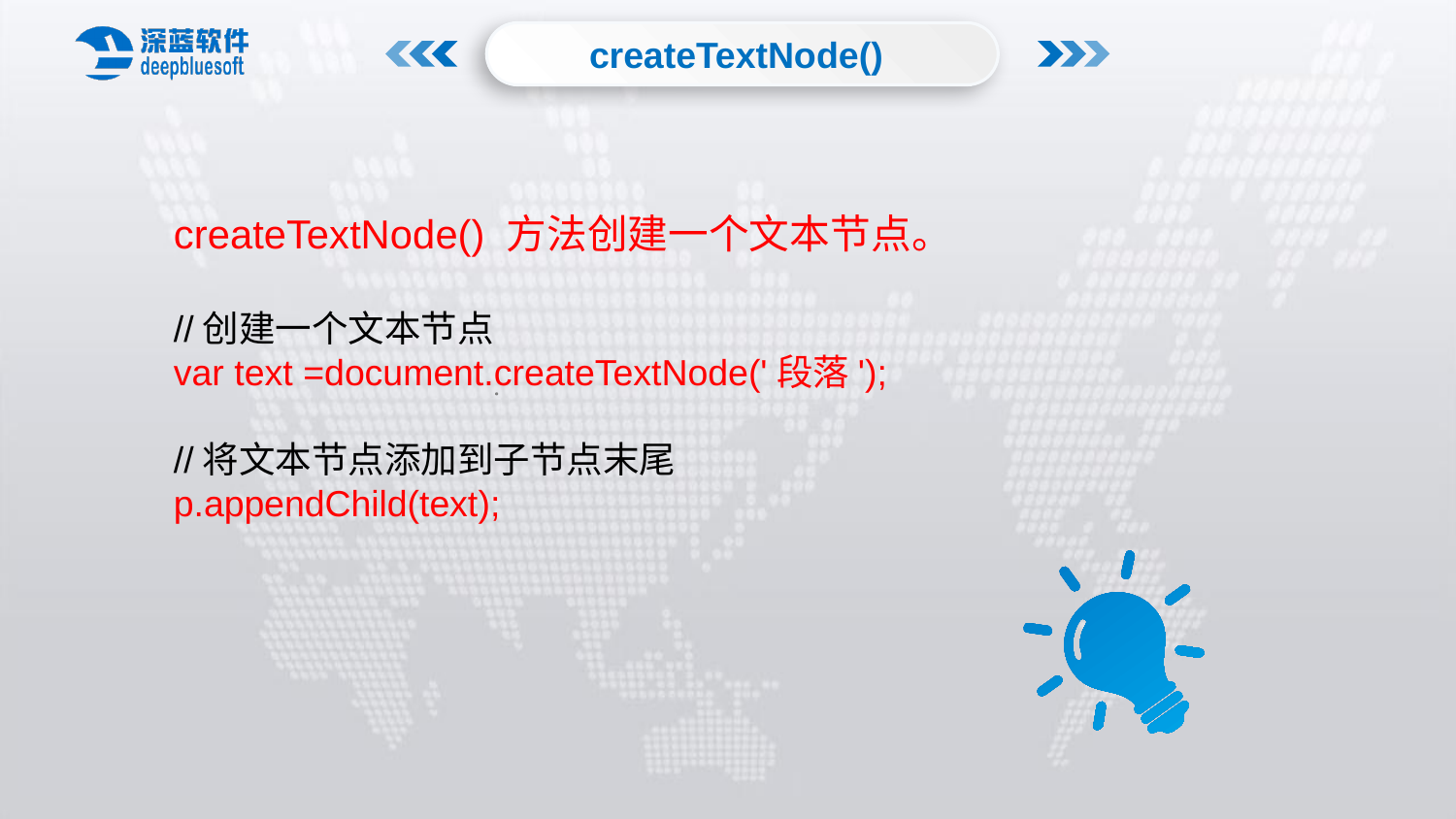

createTextNode()

createTextNode() 方法创建一个文本节点。

//创建一个文本节点
var text =document.createTextNode('段落');

//将文本节点添加到子节点末尾
p.appendChild(text);